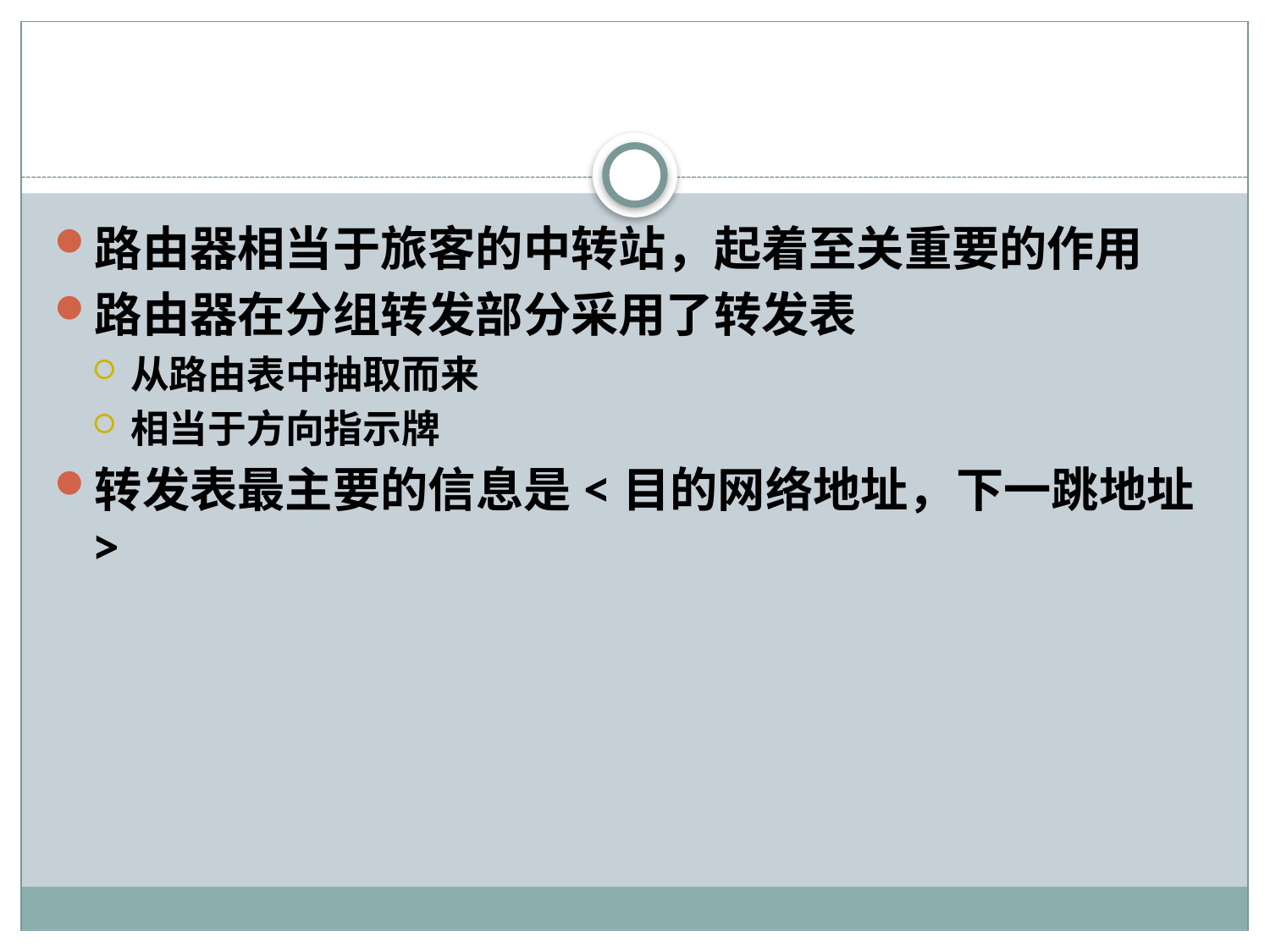

#
路由器相当于旅客的中转站，起着至关重要的作用
路由器在分组转发部分采用了转发表
从路由表中抽取而来
相当于方向指示牌
转发表最主要的信息是<目的网络地址，下一跳地址>